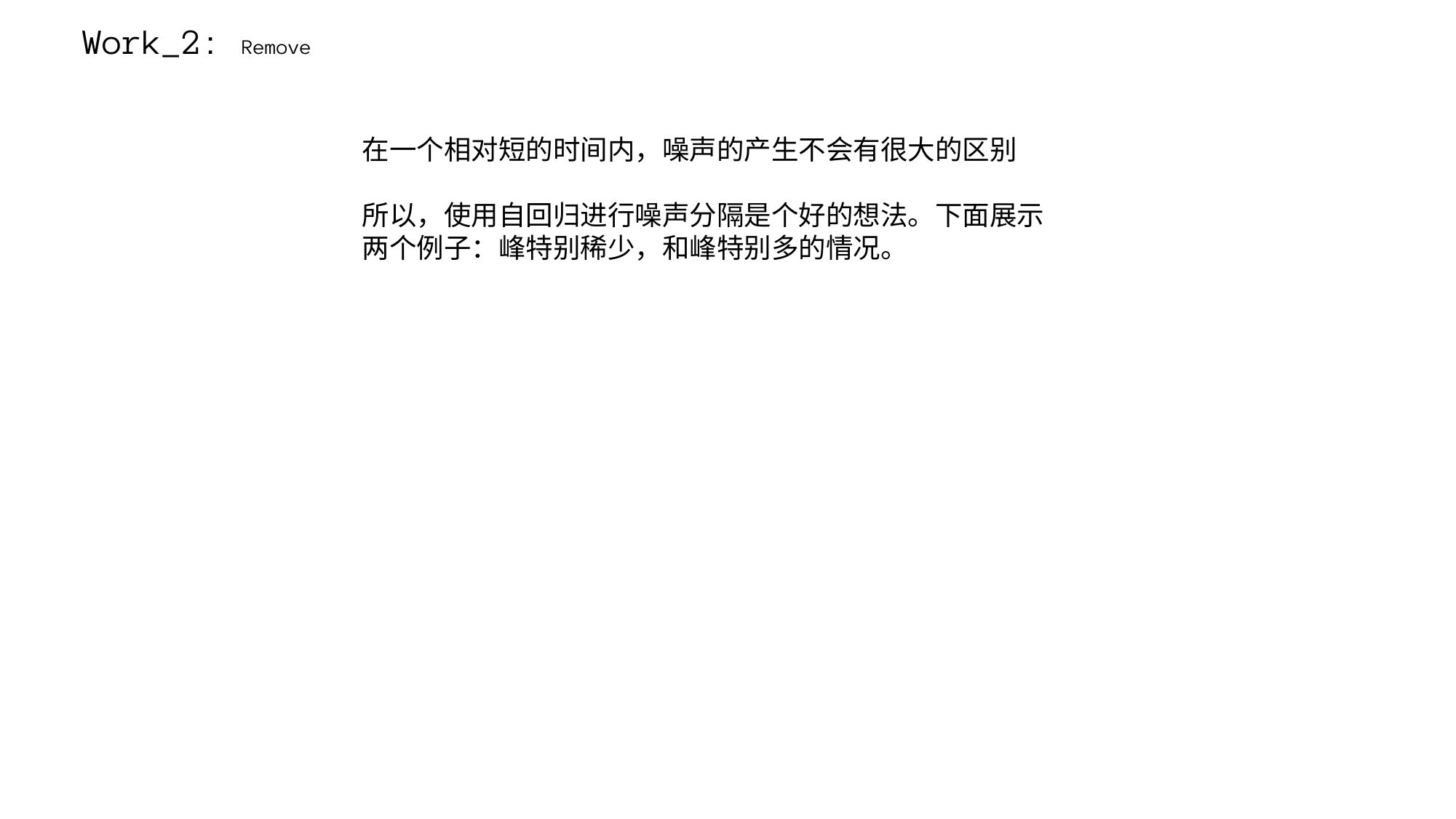

Work_2: Remove
在一个相对短的时间内，噪声的产生不会有很大的区别

所以，使用自回归进行噪声分隔是个好的想法。下面展示两个例子：峰特别稀少，和峰特别多的情况。